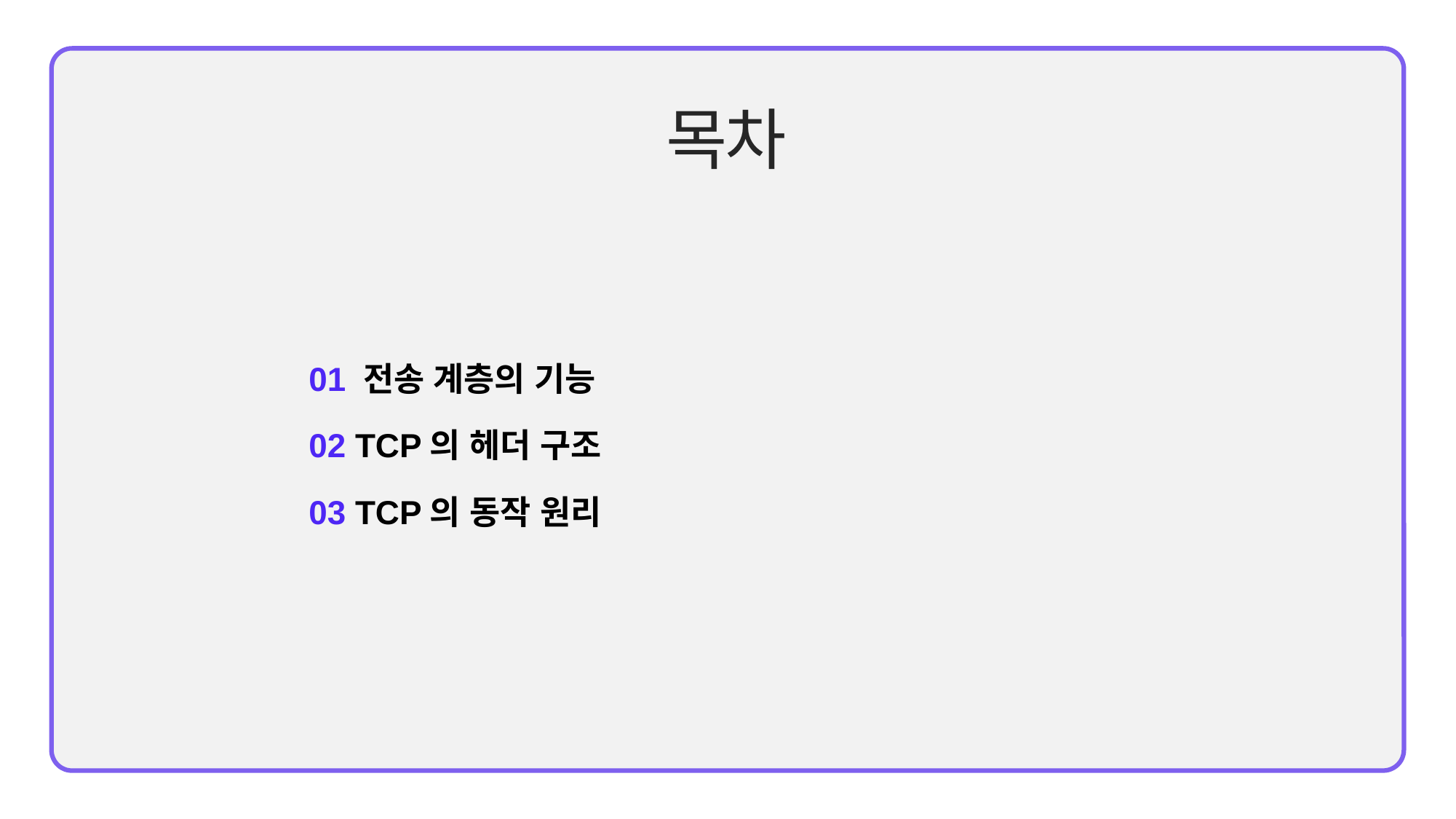

01 전송 계층의 기능
02 TCP의 헤더 구조
03 TCP의 동작 원리